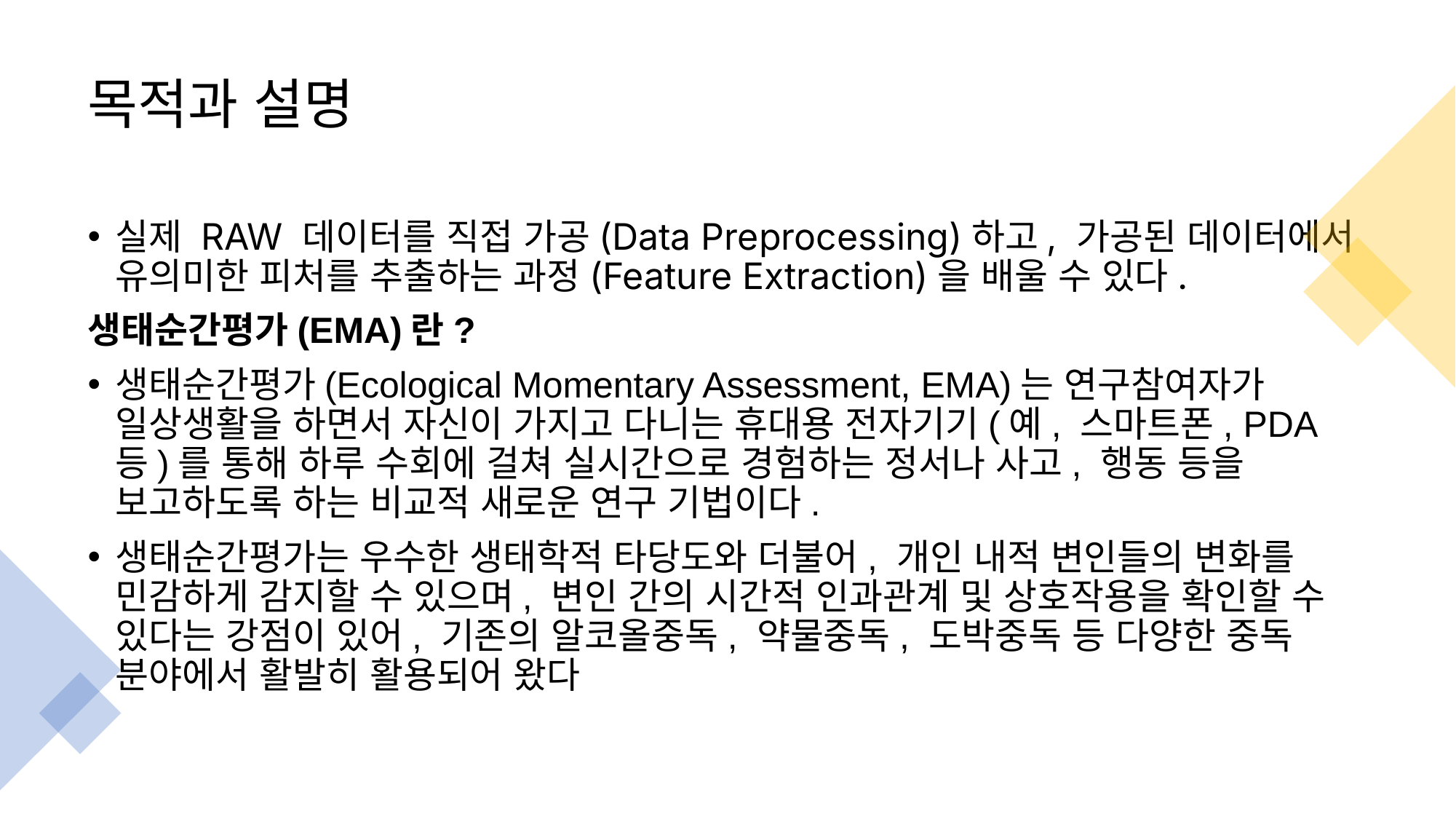

# 목적과 설명

실제 RAW 데이터를 직접 가공(Data Preprocessing)하고, 가공된 데이터에서 유의미한 피처를 추출하는 과정(Feature Extraction)을 배울 수 있다.
생태순간평가(EMA)란?
생태순간평가(Ecological Momentary Assessment, EMA)는 연구참여자가 일상생활을 하면서 자신이 가지고 다니는 휴대용 전자기기(예, 스마트폰, PDA 등)를 통해 하루 수회에 걸쳐 실시간으로 경험하는 정서나 사고, 행동 등을 보고하도록 하는 비교적 새로운 연구 기법이다.
생태순간평가는 우수한 생태학적 타당도와 더불어, 개인 내적 변인들의 변화를 민감하게 감지할 수 있으며, 변인 간의 시간적 인과관계 및 상호작용을 확인할 수 있다는 강점이 있어, 기존의 알코올중독, 약물중독, 도박중독 등 다양한 중독 분야에서 활발히 활용되어 왔다